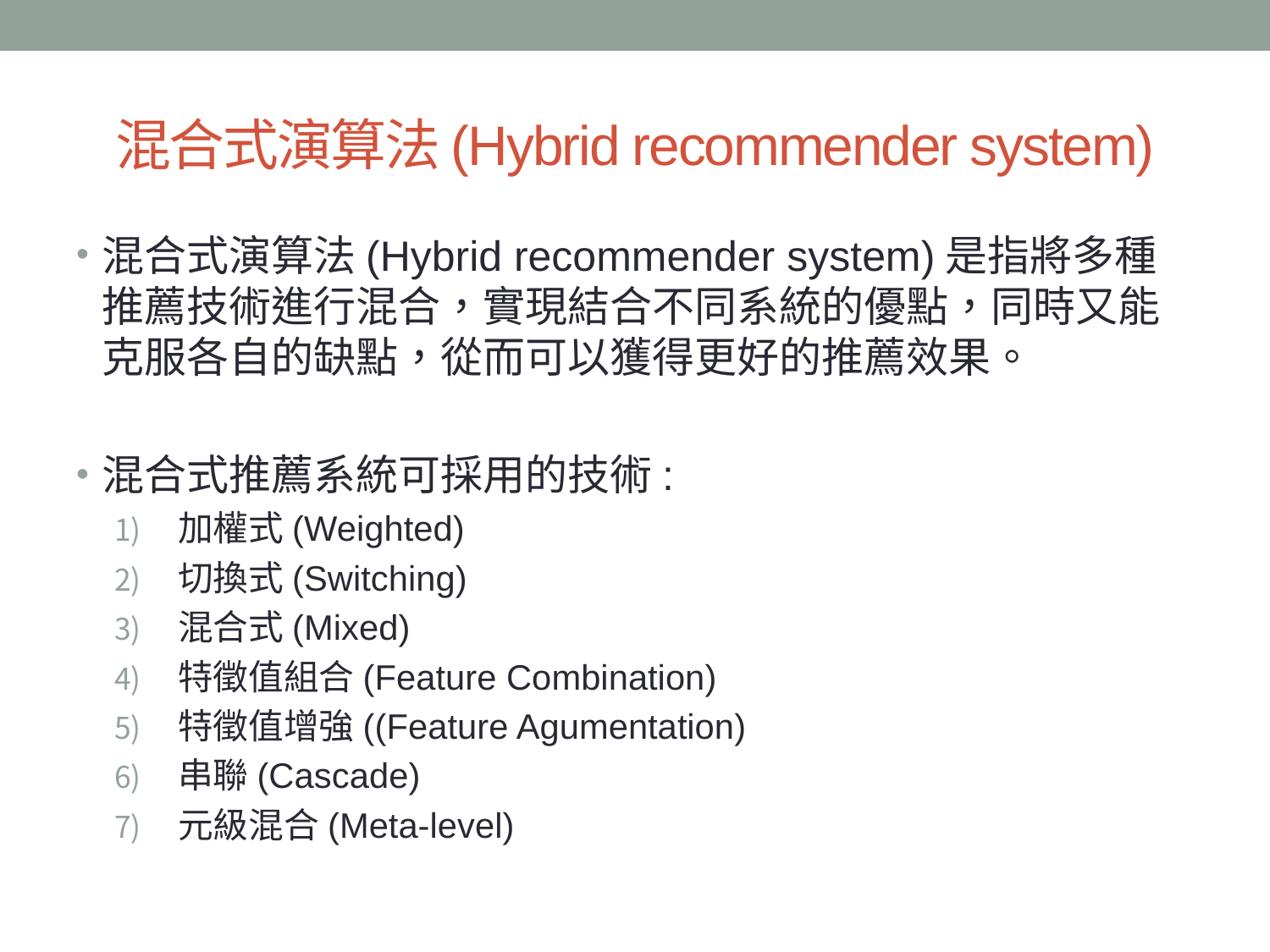

# 混合式演算法(Hybrid recommender system)
混合式演算法(Hybrid recommender system)是指將多種推薦技術進行混合，實現結合不同系統的優點，同時又能克服各自的缺點，從而可以獲得更好的推薦效果。

混合式推薦系統可採用的技術:
加權式(Weighted)
切換式(Switching)
混合式(Mixed)
特徵值組合(Feature Combination)
特徵值增強((Feature Agumentation)
串聯(Cascade)
元級混合(Meta-level)